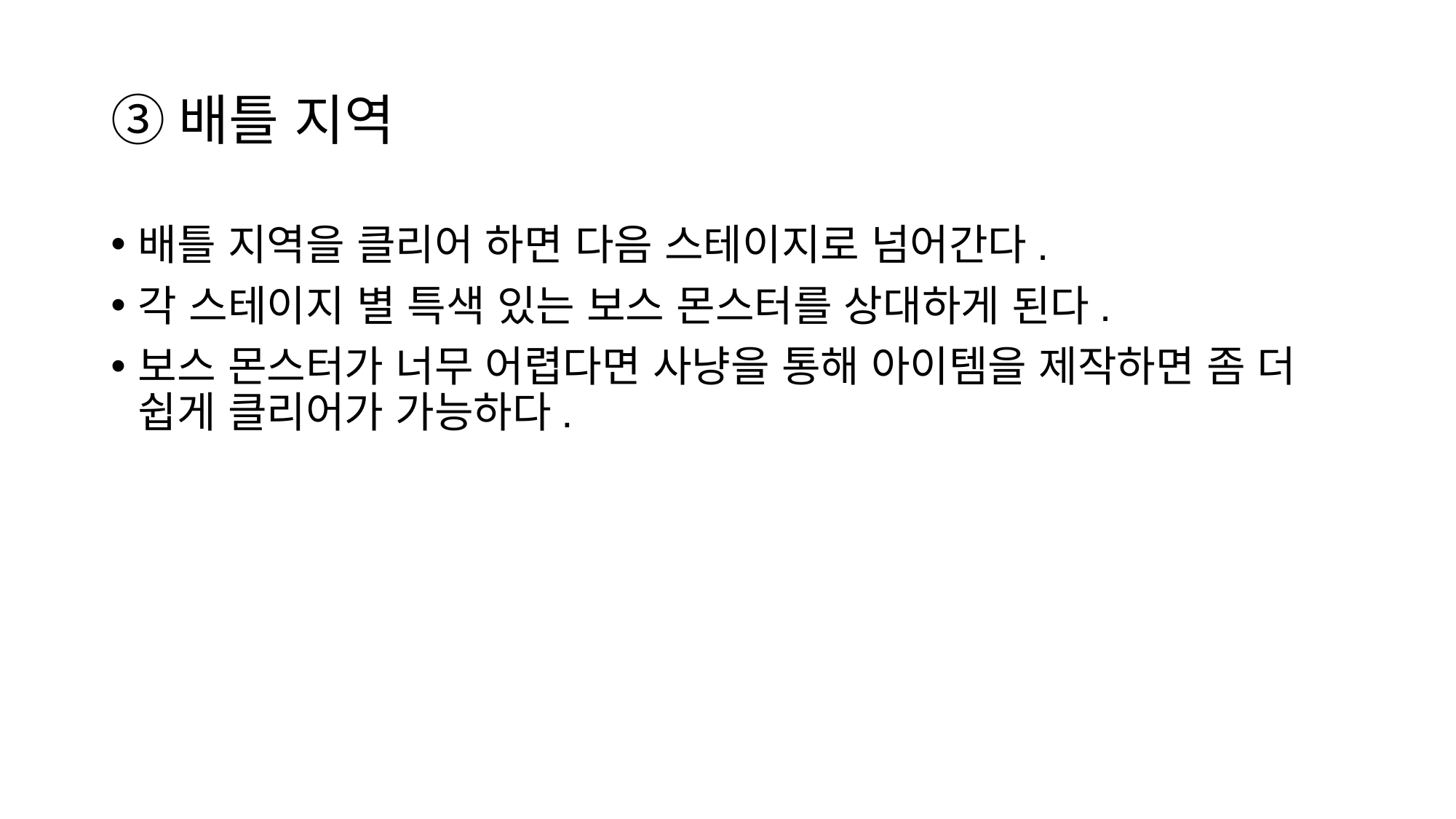

# ③배틀 지역
배틀 지역을 클리어 하면 다음 스테이지로 넘어간다.
각 스테이지 별 특색 있는 보스 몬스터를 상대하게 된다.
보스 몬스터가 너무 어렵다면 사냥을 통해 아이템을 제작하면 좀 더 쉽게 클리어가 가능하다.